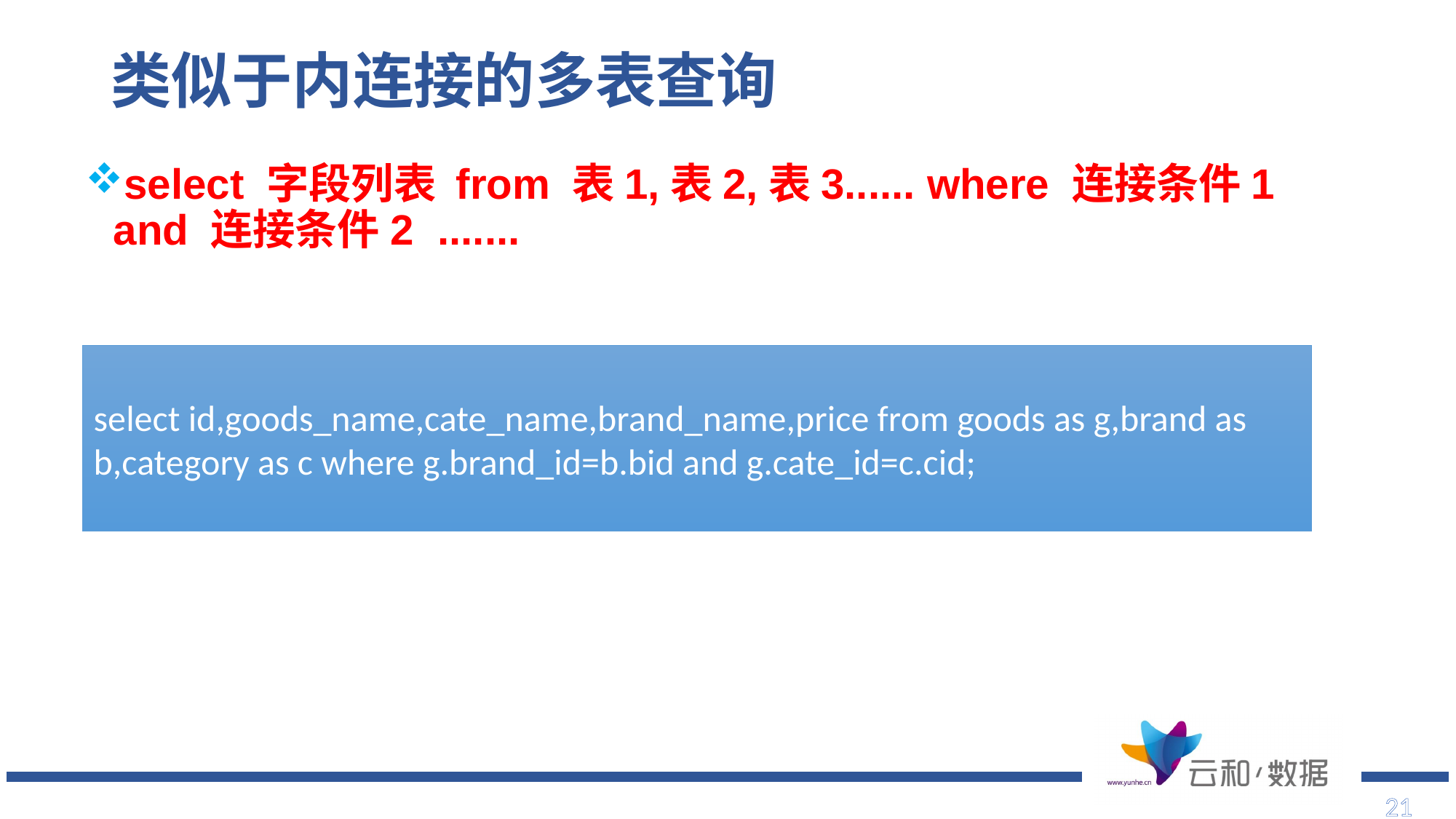

# 类似于内连接的多表查询
select 字段列表 from 表1,表2,表3...... where 连接条件1 and 连接条件2  .......

select id,goods_name,cate_name,brand_name,price from goods as g,brand as b,category as c where g.brand_id=b.bid and g.cate_id=c.cid;